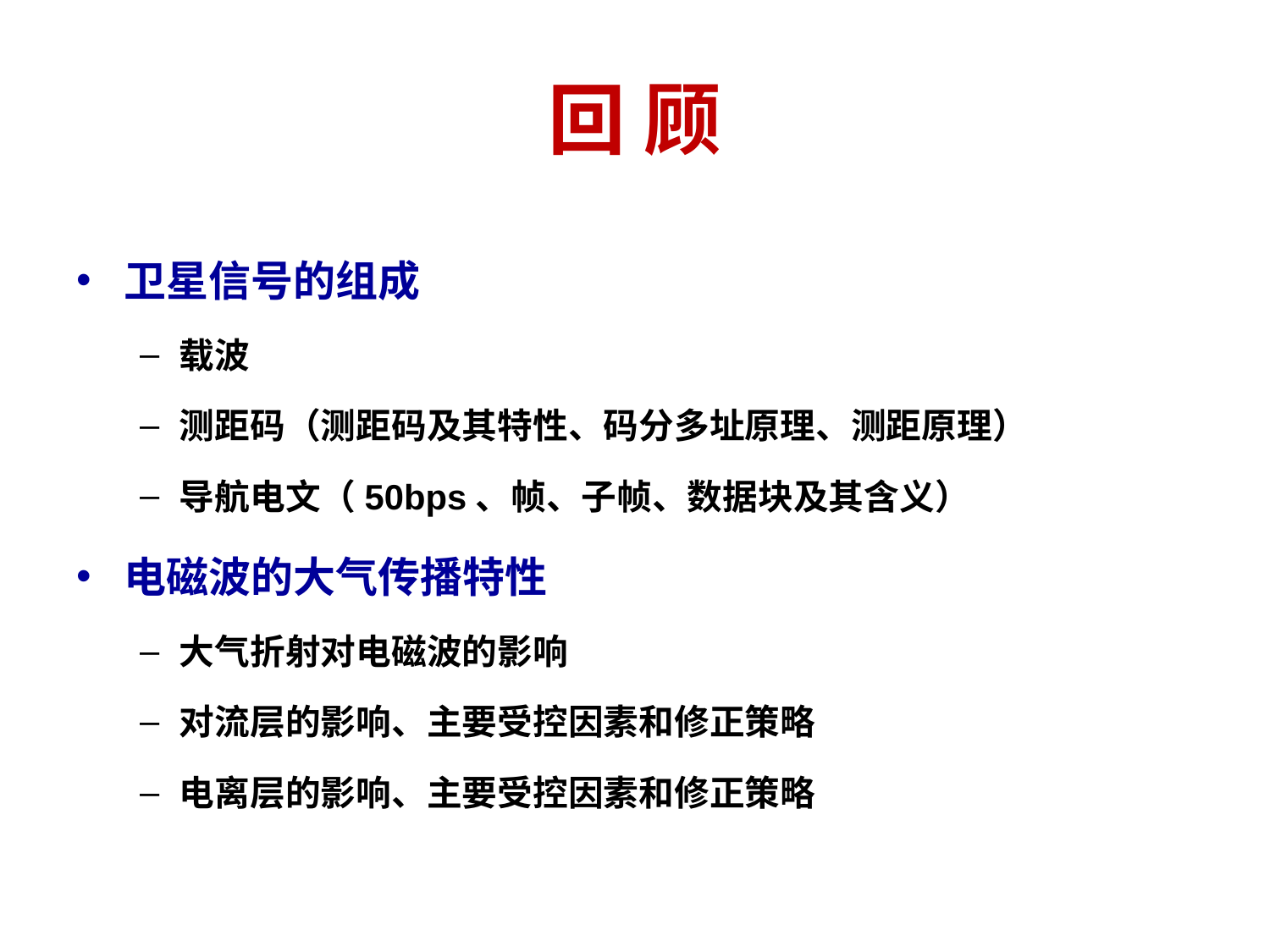

# 回 顾
卫星信号的组成
载波
测距码（测距码及其特性、码分多址原理、测距原理）
导航电文（50bps、帧、子帧、数据块及其含义）
电磁波的大气传播特性
大气折射对电磁波的影响
对流层的影响、主要受控因素和修正策略
电离层的影响、主要受控因素和修正策略